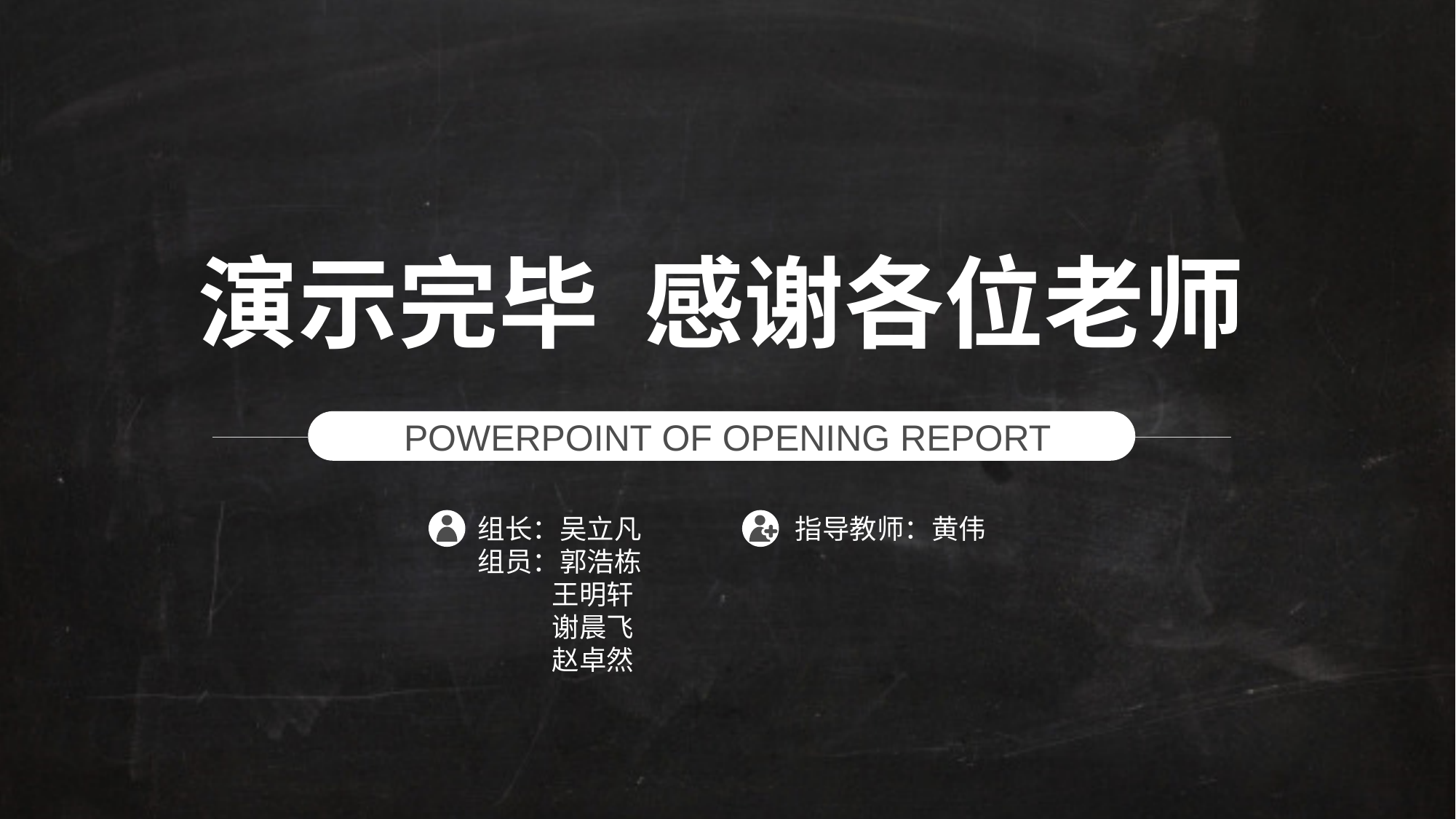

演示完毕  感谢各位老师
POWERPOINT OF OPENING REPORT

组长：吴立凡
组员：郭浩栋
           王明轩
           谢晨飞
           赵卓然
指导教师：黄伟